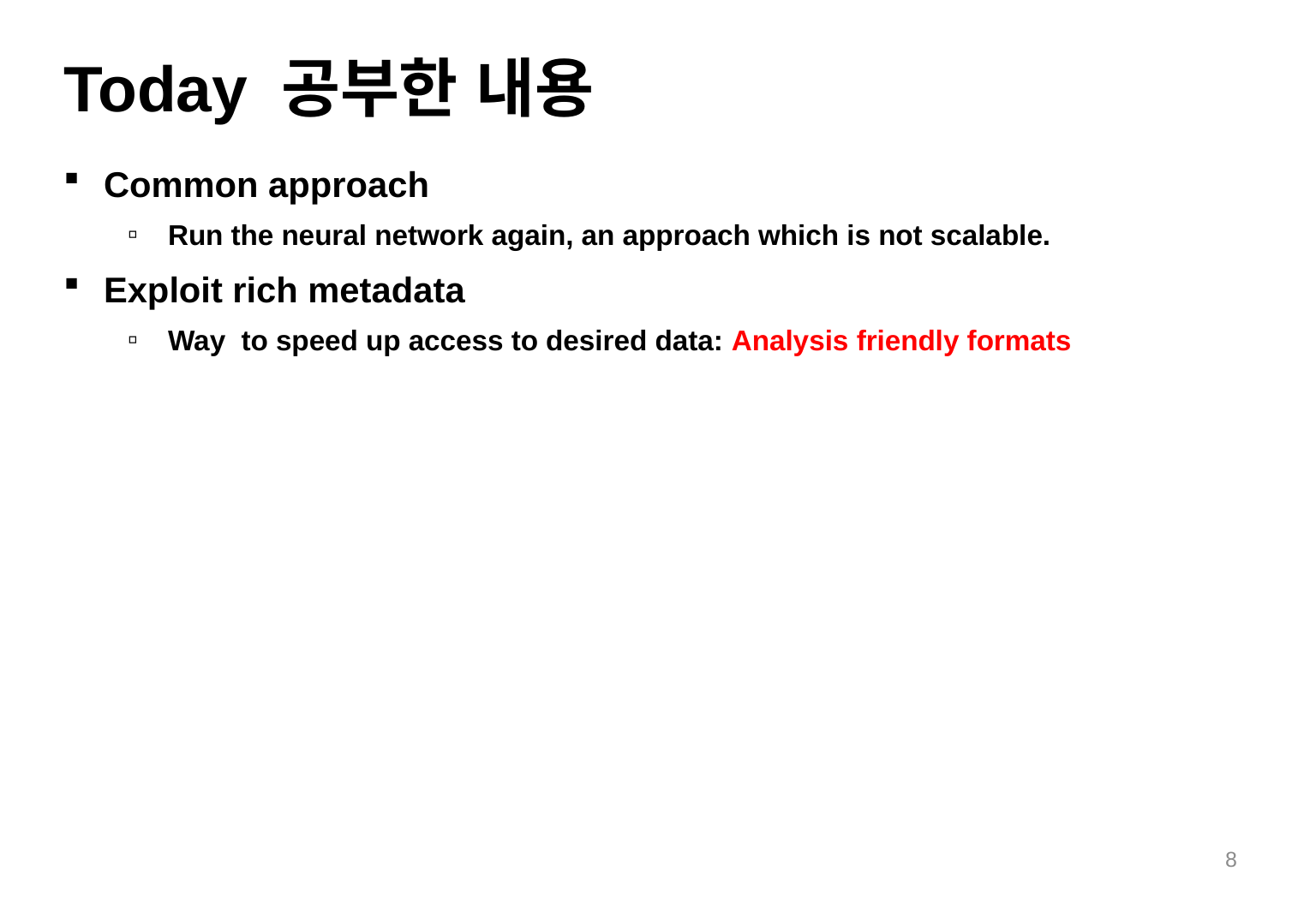

# Today 공부한 내용
Common approach
Run the neural network again, an approach which is not scalable.
Exploit rich metadata
Way  to speed up access to desired data: Analysis friendly formats

8